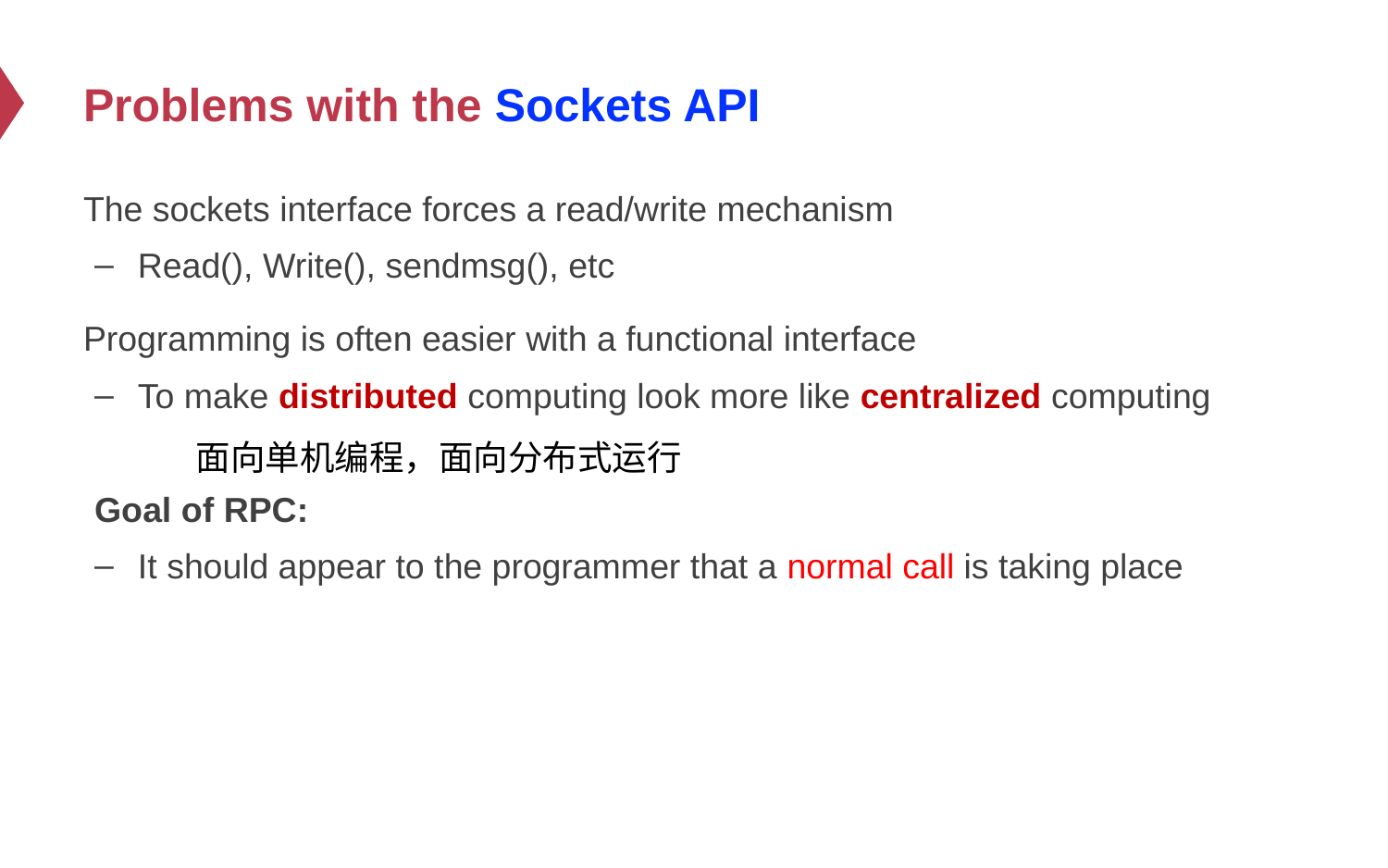

# Problems with the Sockets API
The sockets interface forces a read/write mechanism
Read(), Write(), sendmsg(), etc
Programming is often easier with a functional interface
To make distributed computing look more like centralized computing

Goal of RPC:
It should appear to the programmer that a normal call is taking place

面向单机编程，面向分布式运行
5